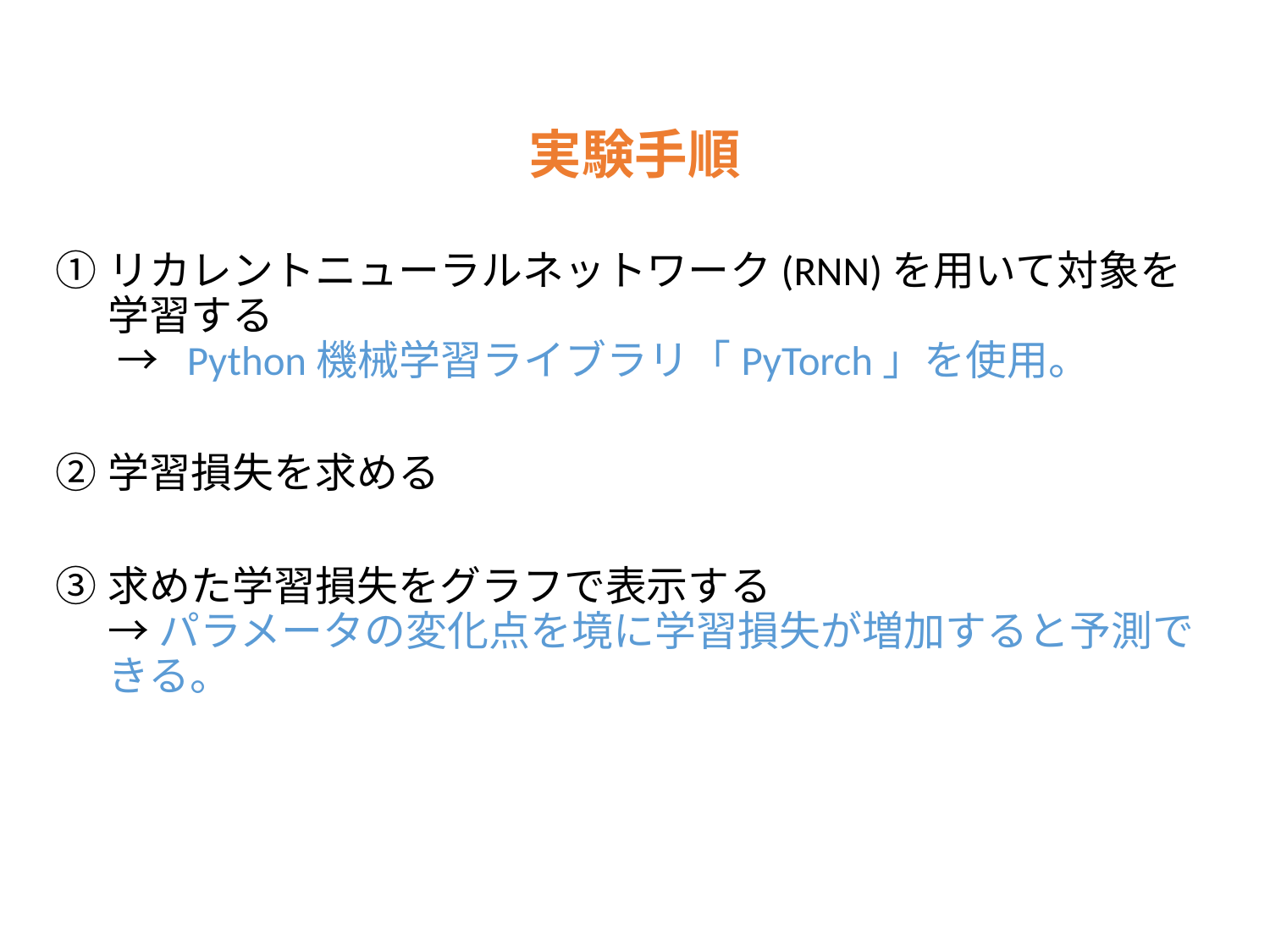

# 実験手順
リカレントニューラルネットワーク(RNN)を用いて対象を学習する
 →  Python機械学習ライブラリ「PyTorch」を使用。

学習損失を求める

求めた学習損失をグラフで表示する
→ パラメータの変化点を境に学習損失が増加すると予測できる。